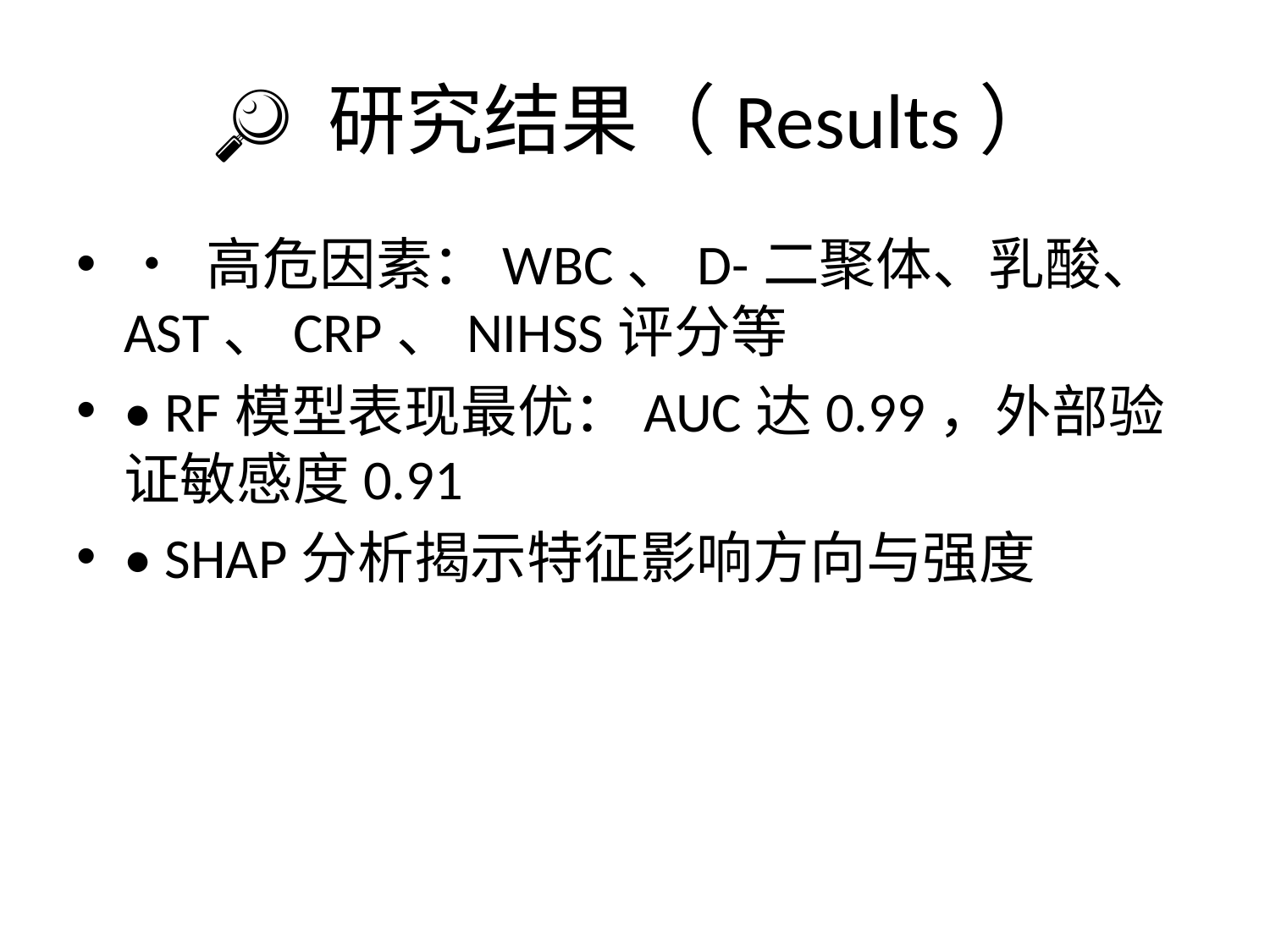

# 🔎 研究结果（Results）
• 高危因素：WBC、D-二聚体、乳酸、AST、CRP、NIHSS评分等
• RF模型表现最优：AUC达0.99，外部验证敏感度0.91
• SHAP分析揭示特征影响方向与强度